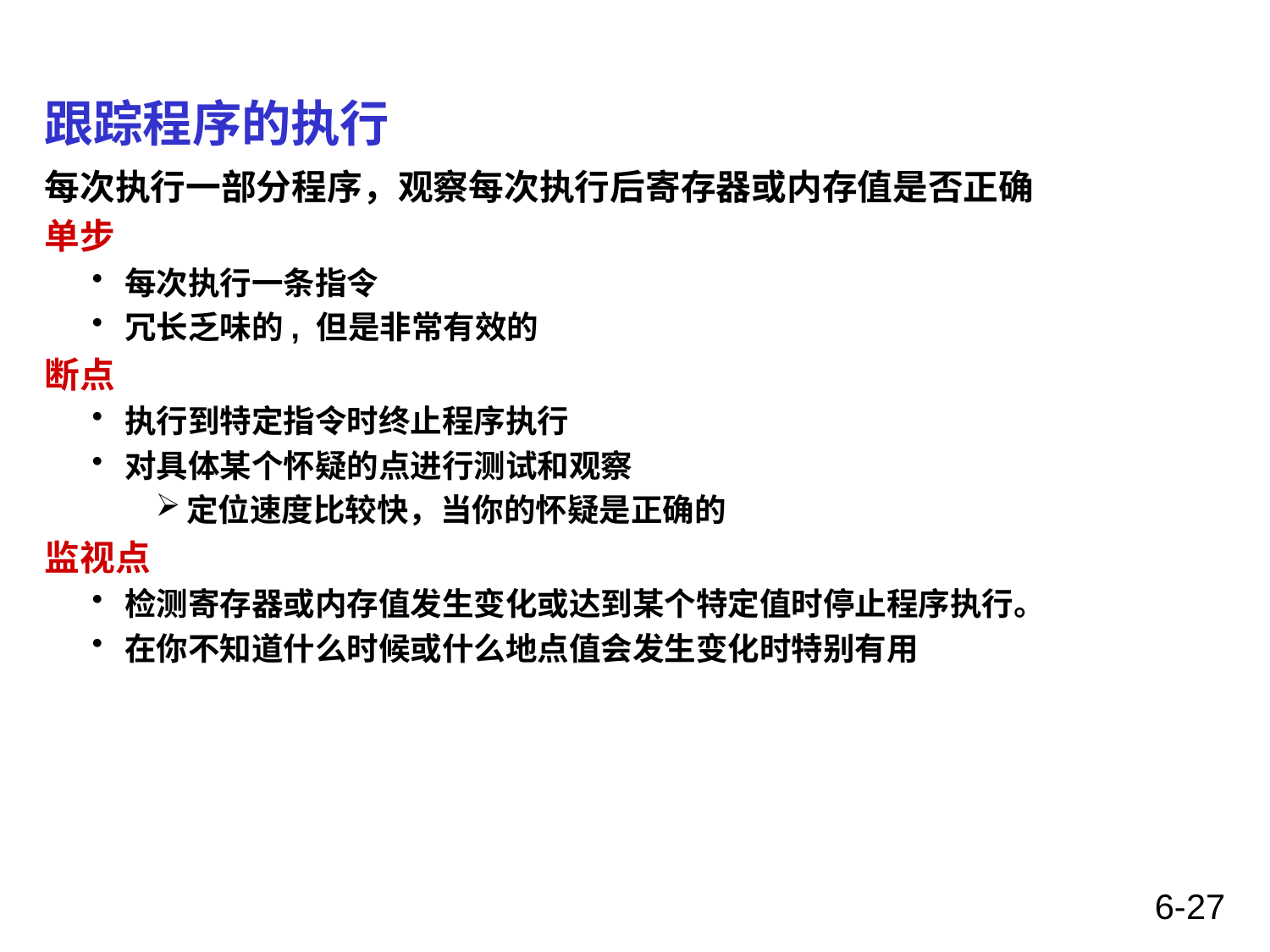

# 跟踪程序的执行
每次执行一部分程序，观察每次执行后寄存器或内存值是否正确
单步
每次执行一条指令
冗长乏味的, 但是非常有效的
断点
执行到特定指令时终止程序执行
对具体某个怀疑的点进行测试和观察
定位速度比较快，当你的怀疑是正确的
监视点
检测寄存器或内存值发生变化或达到某个特定值时停止程序执行。
在你不知道什么时候或什么地点值会发生变化时特别有用
6-27